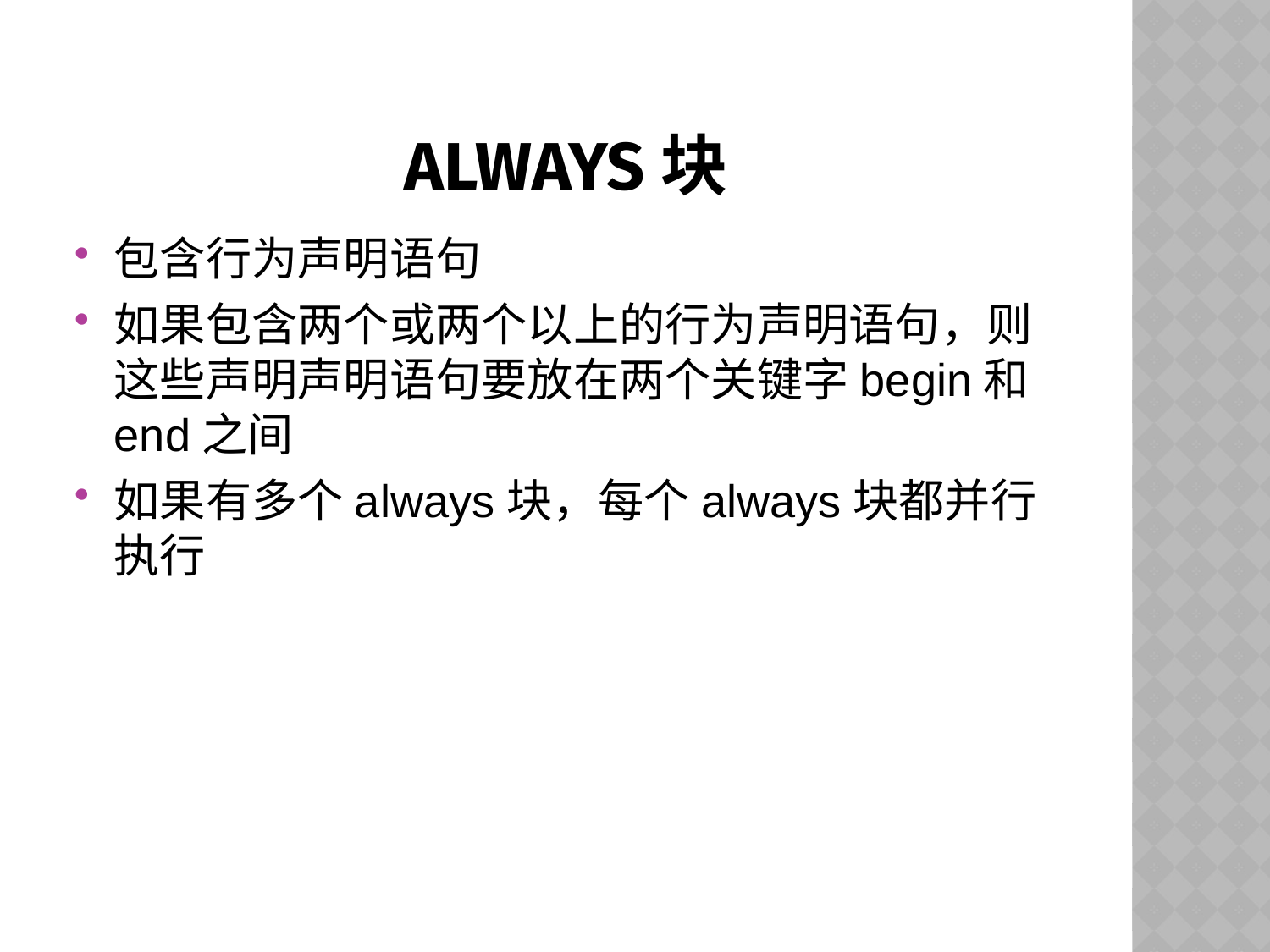

# always块
包含行为声明语句
如果包含两个或两个以上的行为声明语句，则这些声明声明语句要放在两个关键字begin和end之间
如果有多个always块，每个always块都并行执行